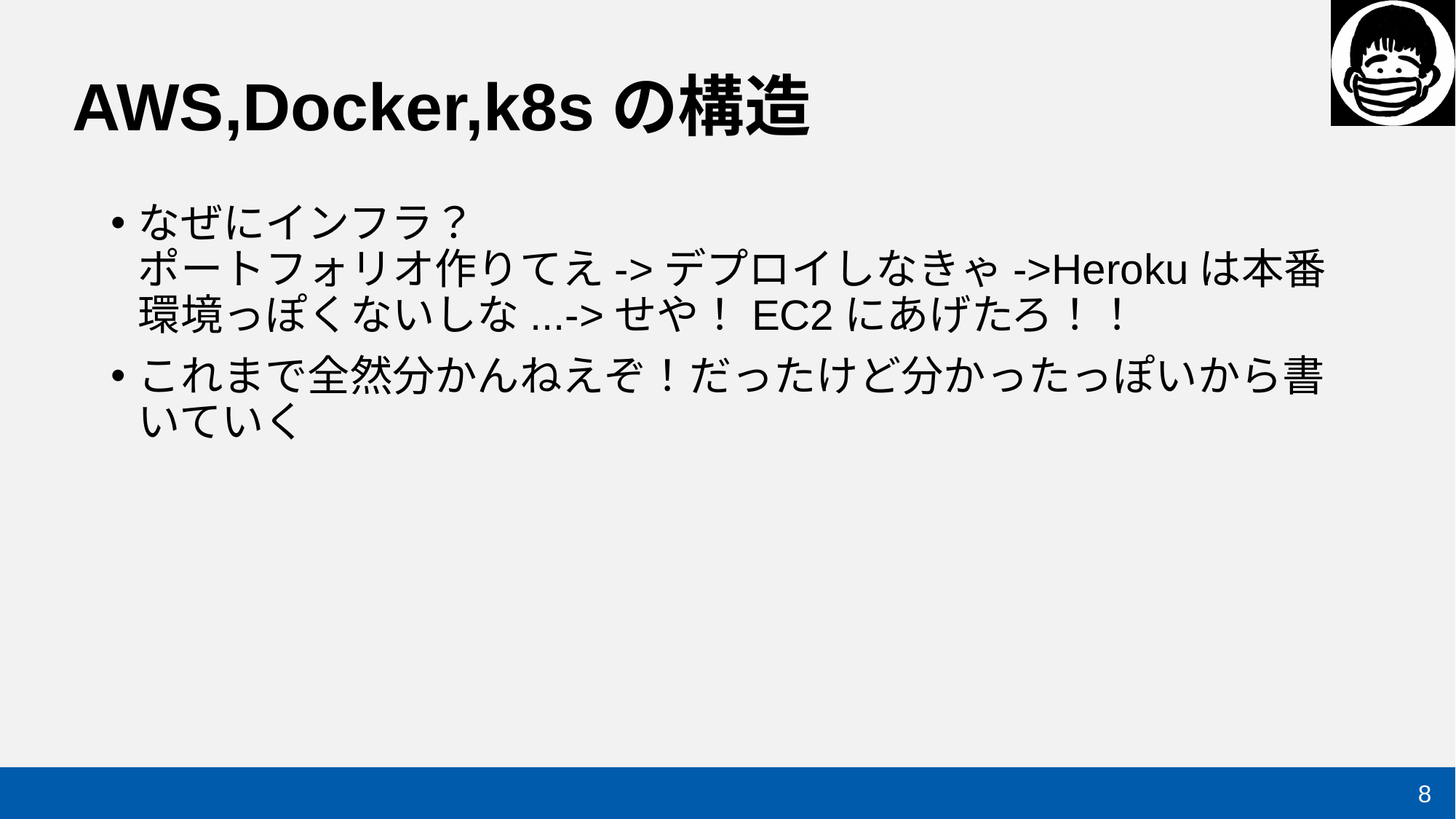

# AWS,Docker,k8sの構造
なぜにインフラ？
ポートフォリオ作りてえ->デプロイしなきゃ->Herokuは本番環境っぽくないしな...->せや！EC2にあげたろ！！
これまで全然分かんねえぞ！だったけど分かったっぽいから書いていく
8